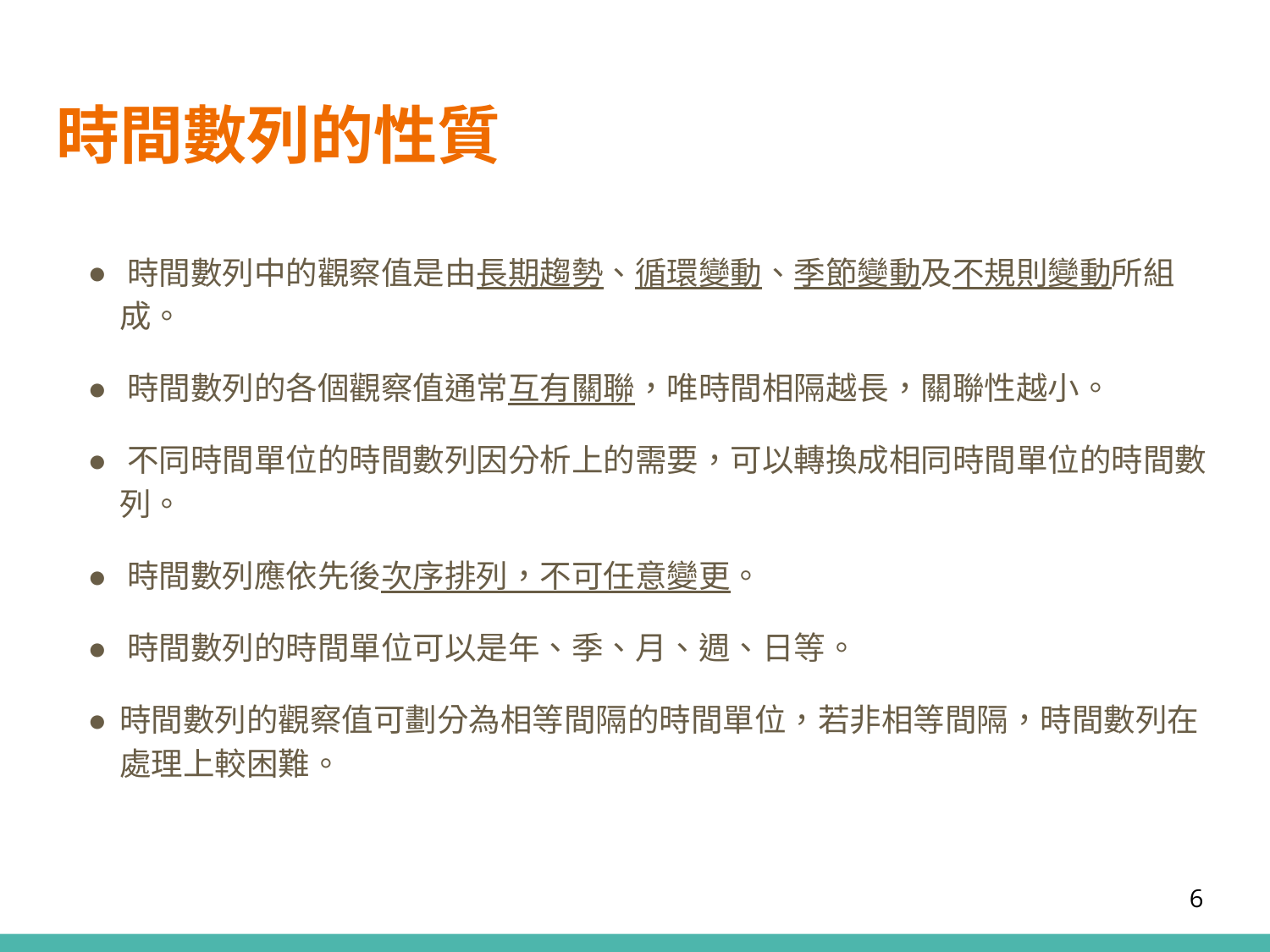

# 時間數列的性質
時間數列中的觀察值是由長期趨勢、循環變動、季節變動及不規則變動所組成。
時間數列的各個觀察值通常互有關聯，唯時間相隔越長，關聯性越小。
不同時間單位的時間數列因分析上的需要，可以轉換成相同時間單位的時間數列。
時間數列應依先後次序排列，不可任意變更。
時間數列的時間單位可以是年、季、月、週、日等。
時間數列的觀察值可劃分為相等間隔的時間單位，若非相等間隔，時間數列在處理上較困難。
6